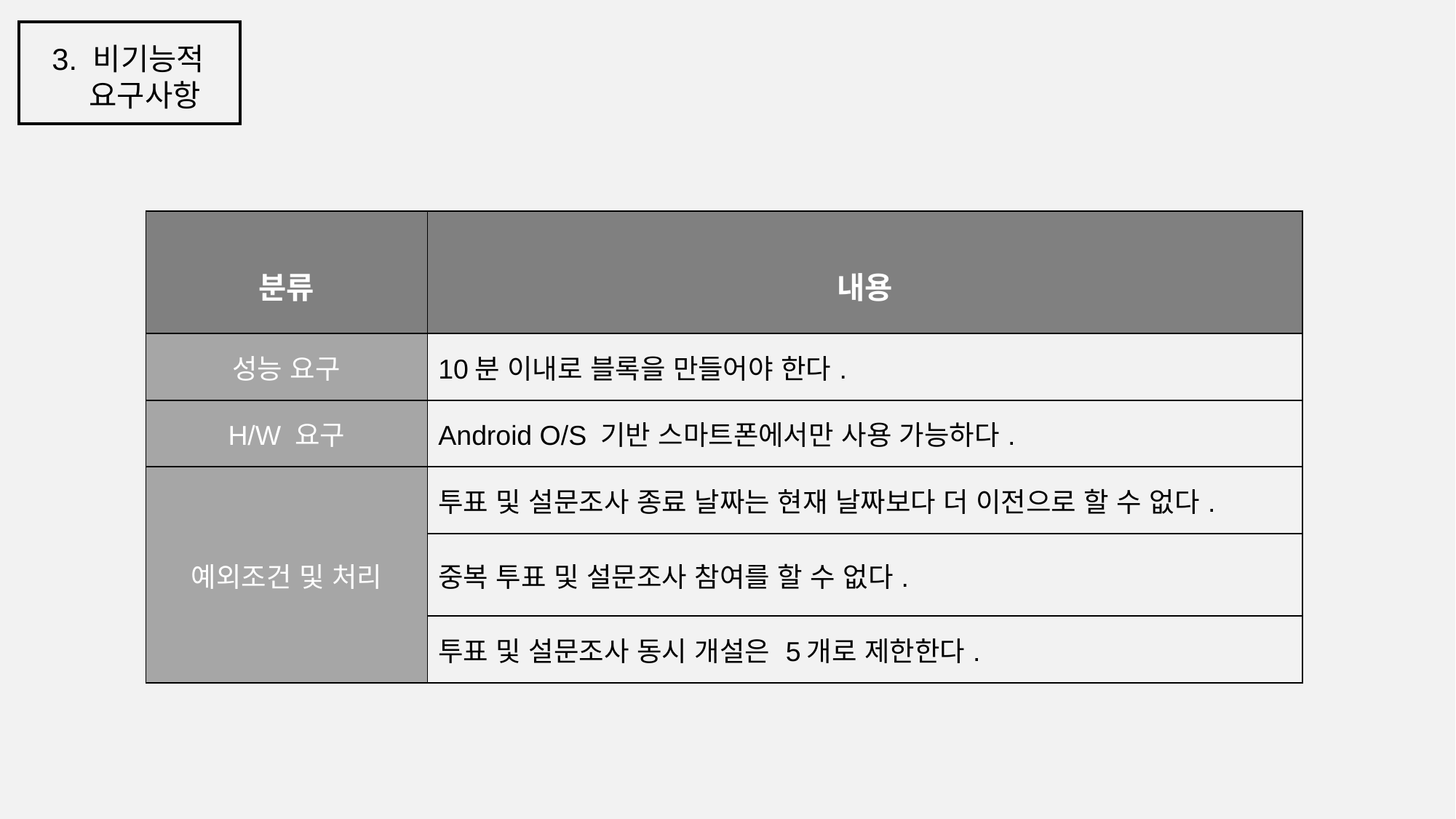

3. 비기능적
   요구사항
| 분류 | 내용 |
| --- | --- |
| 성능 요구 | 10분 이내로 블록을 만들어야 한다. |
| H/W 요구 | Android O/S 기반 스마트폰에서만 사용 가능하다. |
| 예외조건 및 처리 | 투표 및 설문조사 종료 날짜는 현재 날짜보다 더 이전으로 할 수 없다. |
|  | 중복 투표 및 설문조사 참여를 할 수 없다. |
|  | 투표 및 설문조사 동시 개설은 5개로 제한한다. |